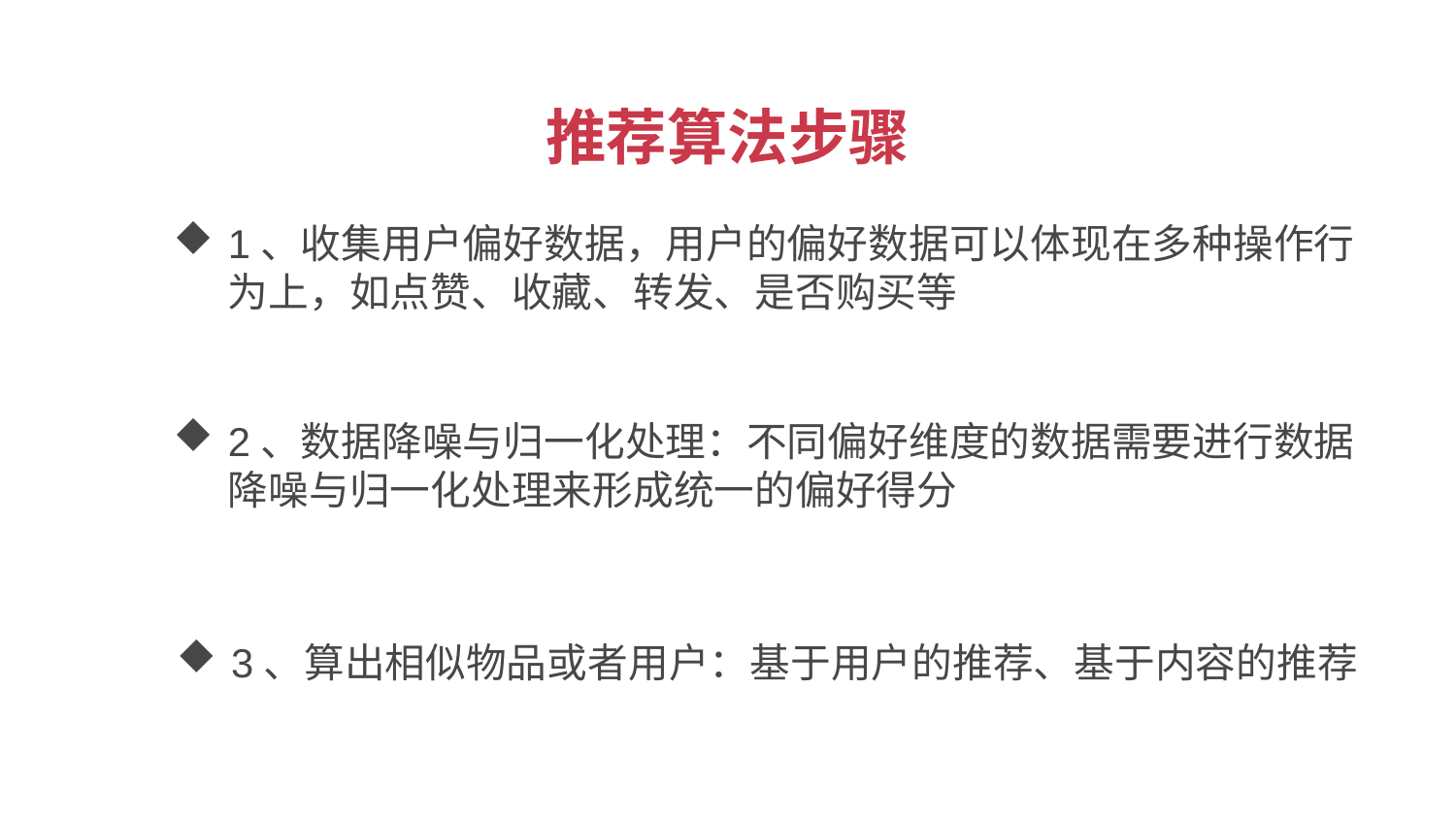

推荐算法步骤
1、收集用户偏好数据，用户的偏好数据可以体现在多种操作行为上，如点赞、收藏、转发、是否购买等
2、数据降噪与归一化处理：不同偏好维度的数据需要进行数据降噪与归一化处理来形成统一的偏好得分
3、算出相似物品或者用户：基于用户的推荐、基于内容的推荐